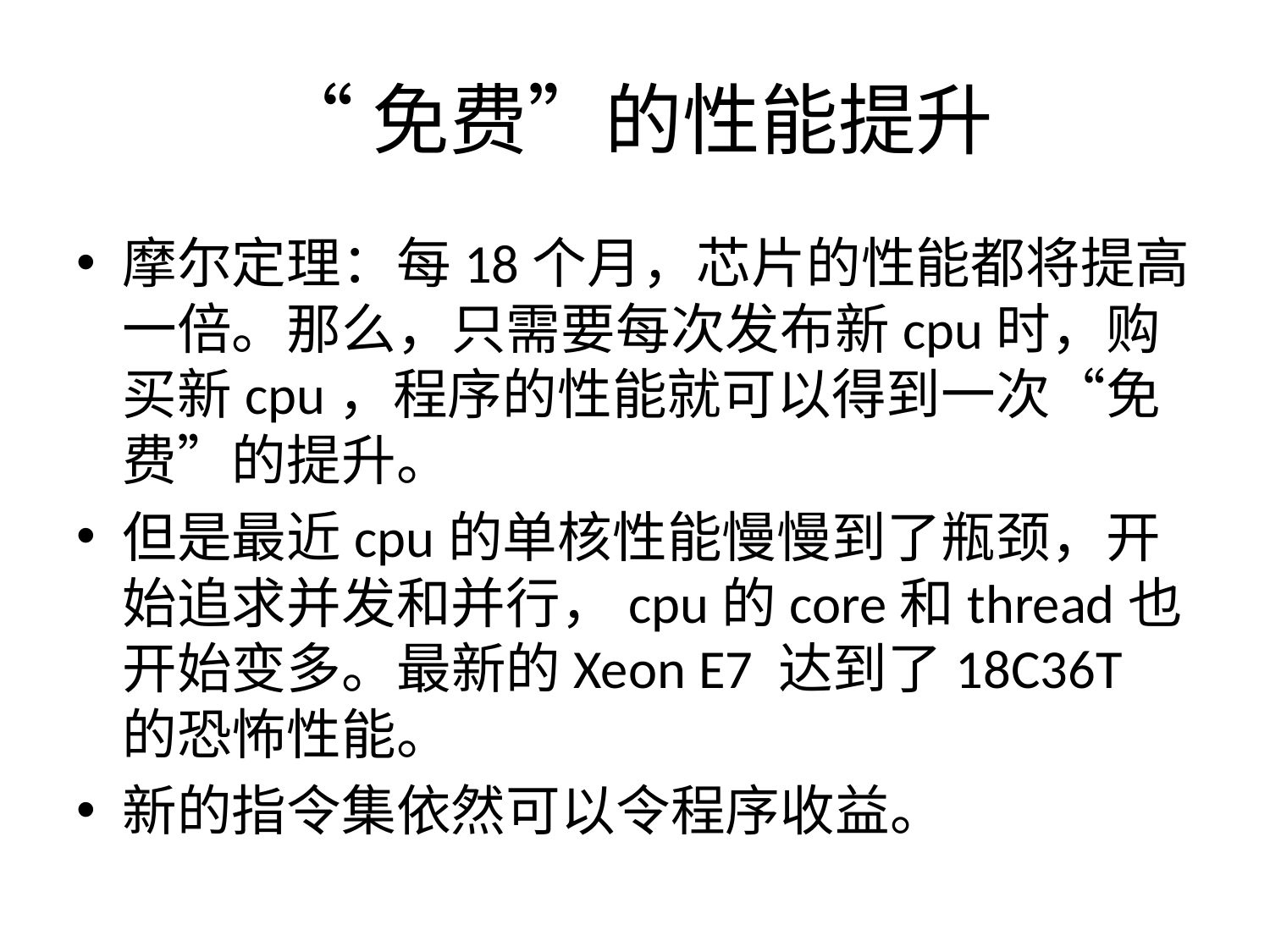

# “免费”的性能提升
摩尔定理：每18个月，芯片的性能都将提高一倍。那么，只需要每次发布新cpu时，购买新cpu，程序的性能就可以得到一次“免费”的提升。
但是最近cpu的单核性能慢慢到了瓶颈，开始追求并发和并行，cpu的core和thread也开始变多。最新的Xeon E7 达到了18C36T 的恐怖性能。
新的指令集依然可以令程序收益。